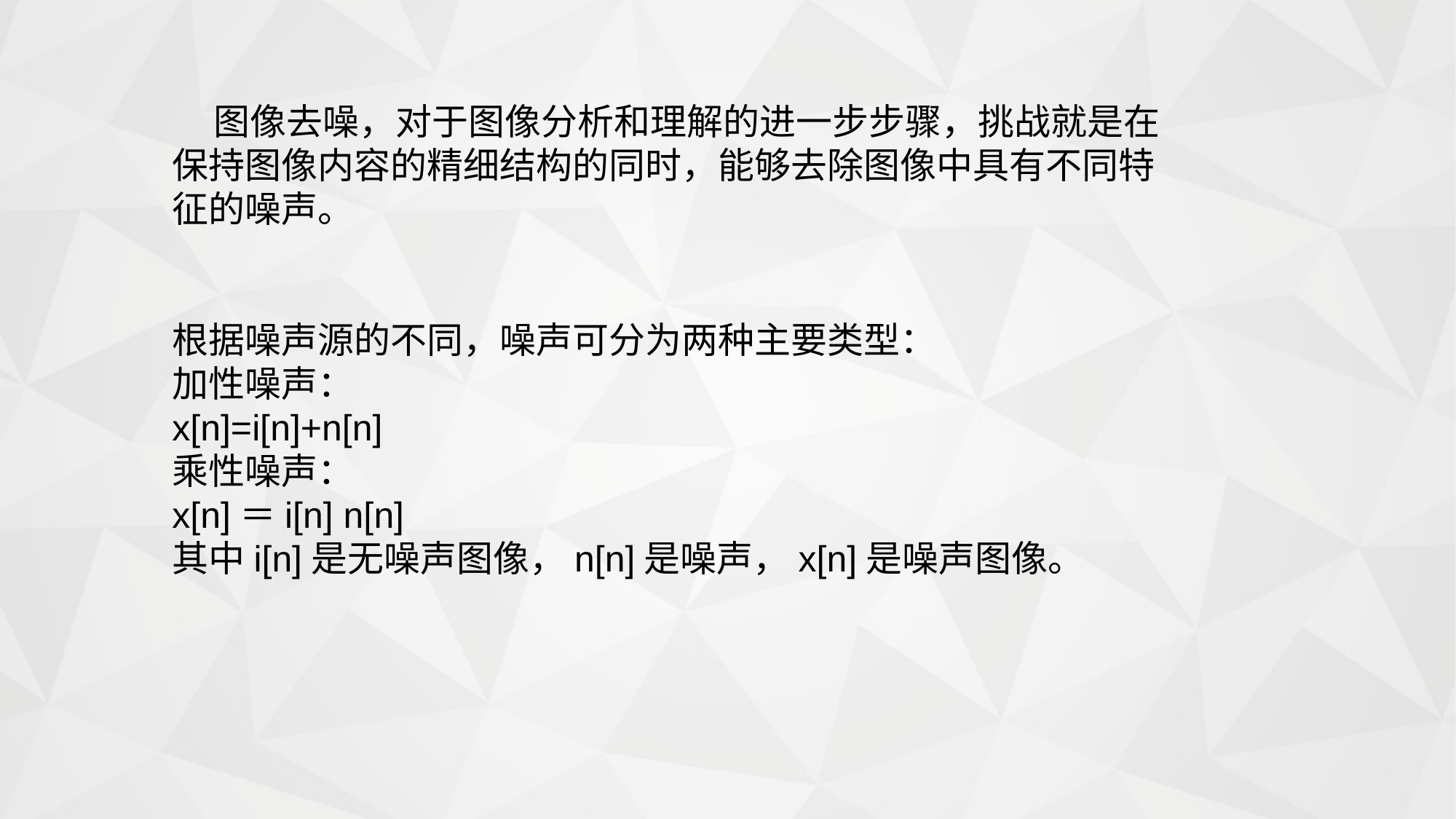

图像去噪，对于图像分析和理解的进一步步骤，挑战就是在保持图像内容的精细结构的同时，能够去除图像中具有不同特征的噪声。

根据噪声源的不同，噪声可分为两种主要类型：
加性噪声：
x[n]=i[n]+n[n]
乘性噪声：
x[n]＝i[n] n[n]
其中i[n]是无噪声图像，n[n]是噪声，x[n]是噪声图像。